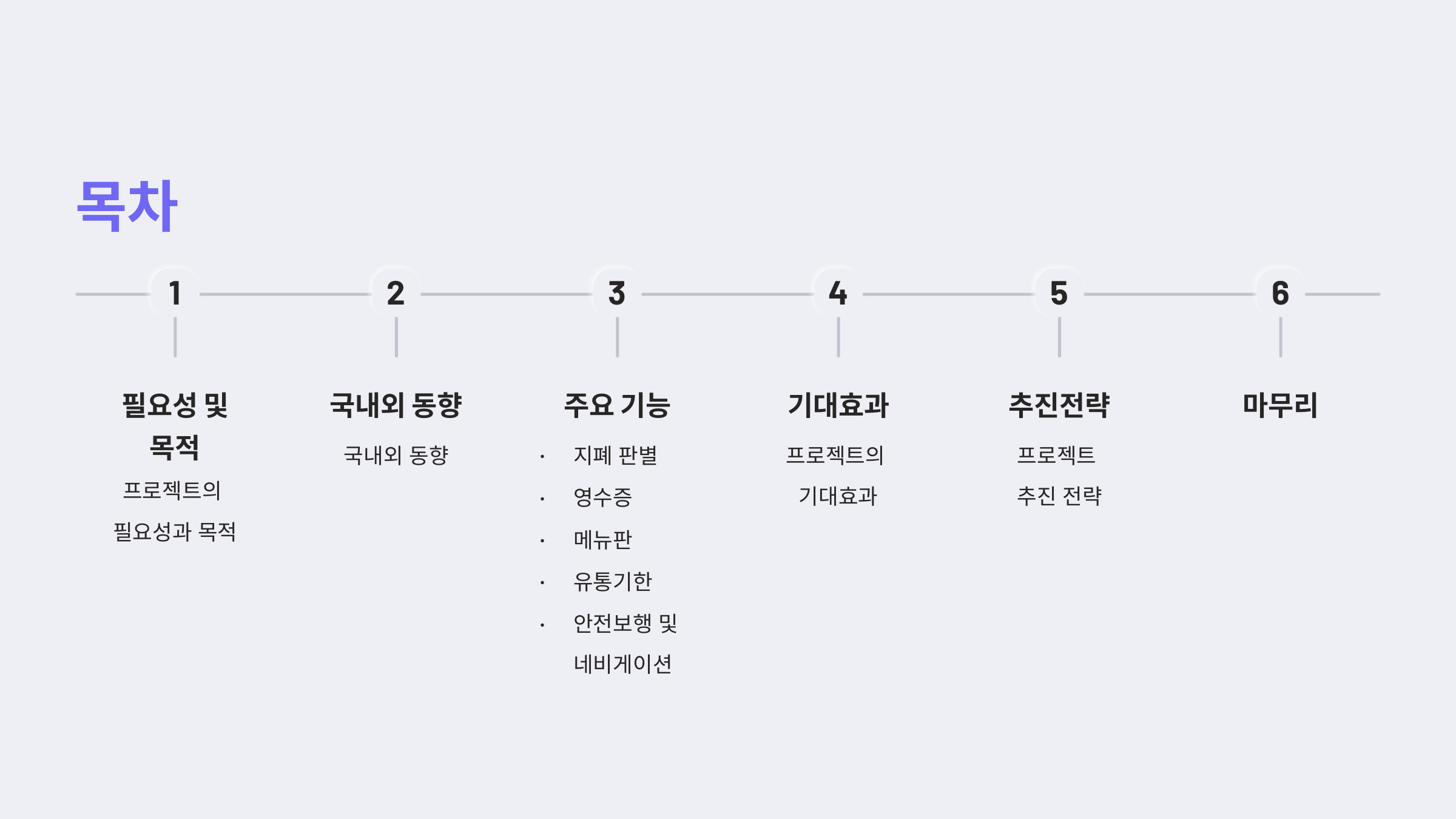

목차

1
2
3
4
5
6

필요성 및 목적
국내외 동향
주요 기능
기대효과
추진전략
마무리
국내외 동향
지폐 판별
프로젝트의
기대효과
프로젝트
추진 전략

프로젝트의
필요성과 목적
영수증
메뉴판
유통기한
안전보행 및 네비게이션